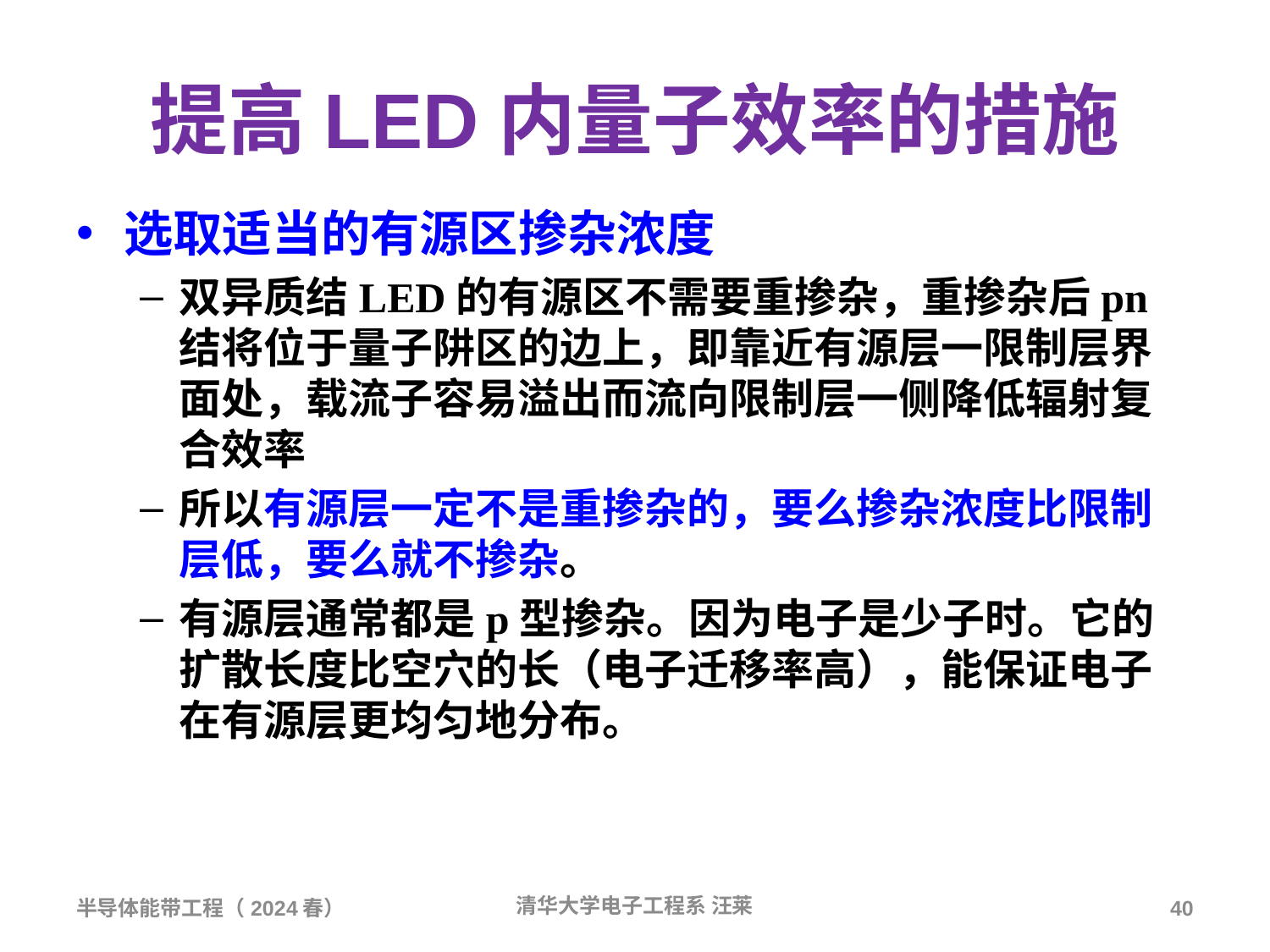

# 提高LED内量子效率的措施
选取适当的有源区掺杂浓度
双异质结LED的有源区不需要重掺杂，重掺杂后pn结将位于量子阱区的边上，即靠近有源层一限制层界面处，载流子容易溢出而流向限制层一侧降低辐射复合效率
所以有源层一定不是重掺杂的，要么掺杂浓度比限制层低，要么就不掺杂。
有源层通常都是p型掺杂。因为电子是少子时。它的扩散长度比空穴的长（电子迁移率高），能保证电子在有源层更均匀地分布。
半导体能带工程（2024春）
清华大学电子工程系 汪莱
40